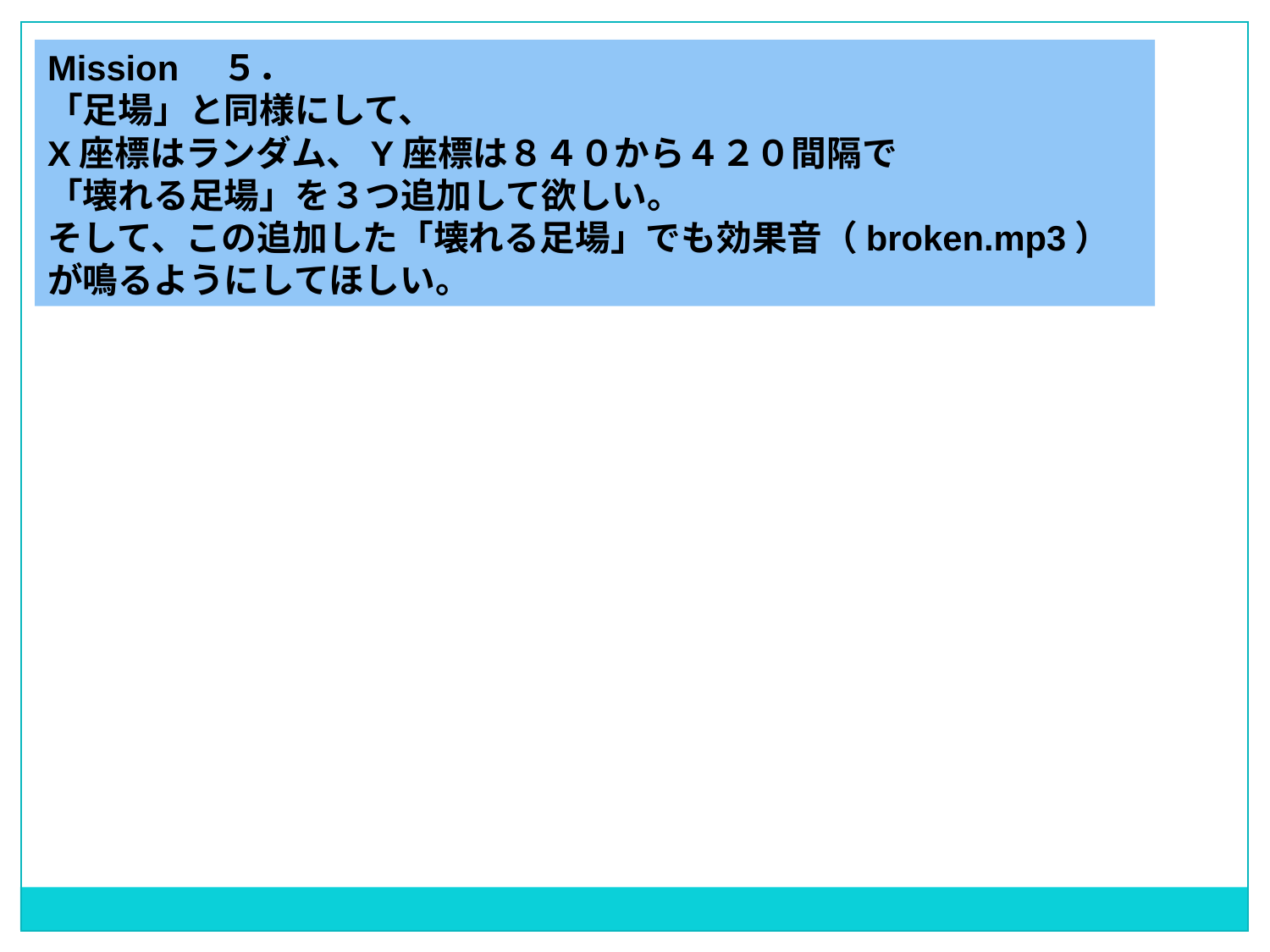

Mission　５．
「足場」と同様にして、
X座標はランダム、Y座標は８４０から４２０間隔で
「壊れる足場」を３つ追加して欲しい。
そして、この追加した「壊れる足場」でも効果音（broken.mp3）
が鳴るようにしてほしい。